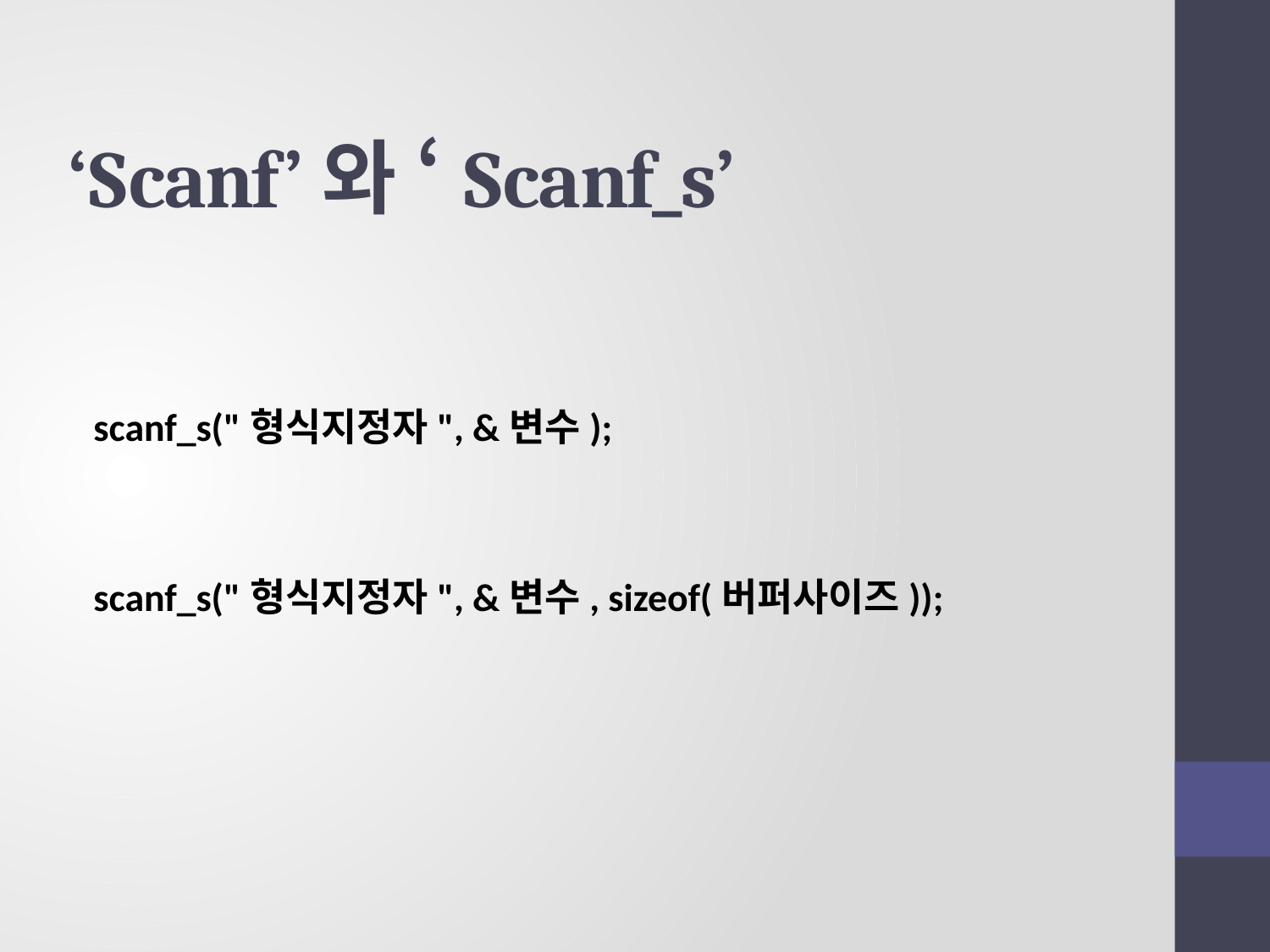

# ‘Scanf’와 ‘Scanf_s’
scanf_s("형식지정자", &변수);
scanf_s("형식지정자", &변수, sizeof(버퍼사이즈));